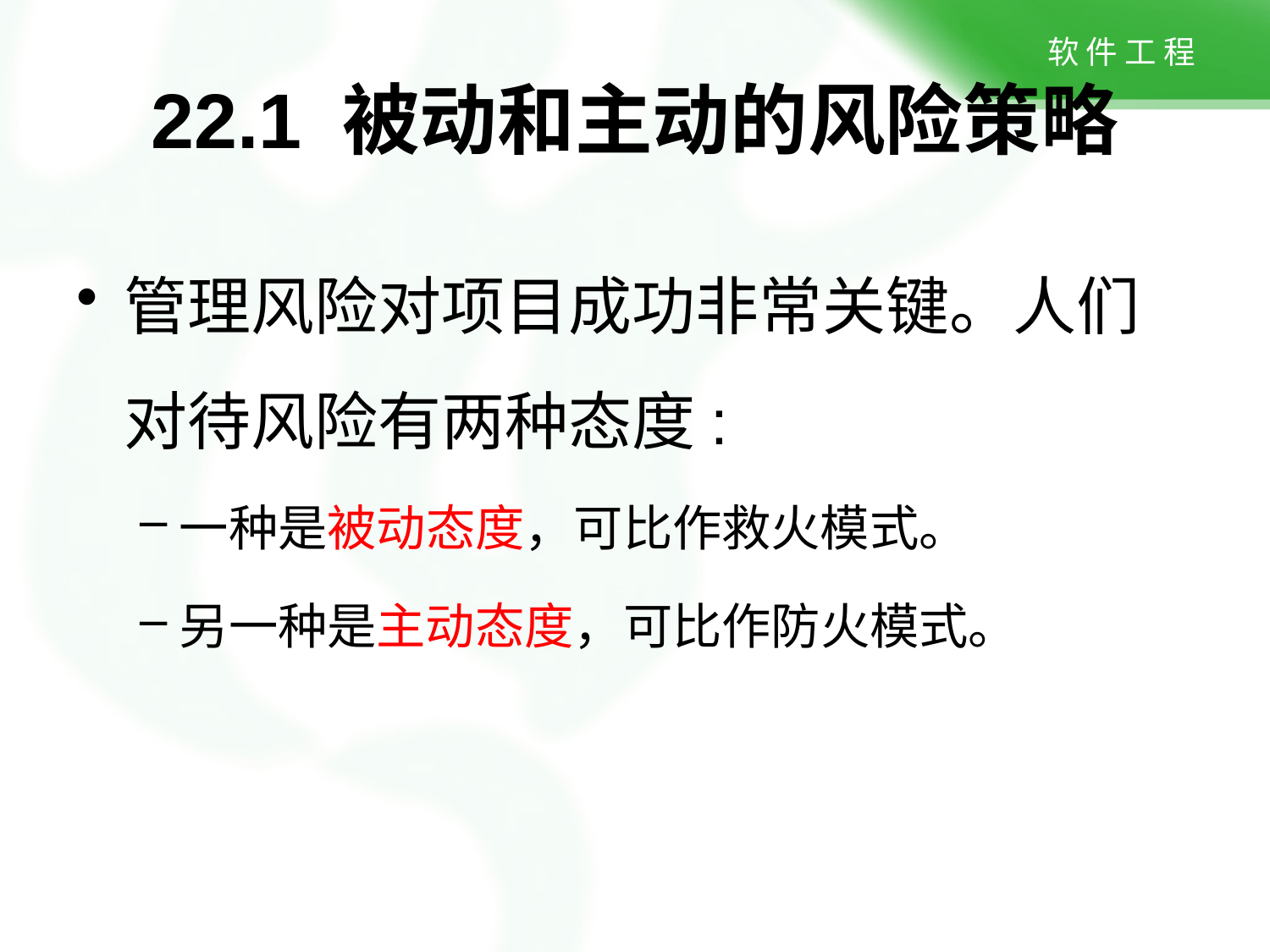

# 22.1 被动和主动的风险策略
管理风险对项目成功非常关键。人们对待风险有两种态度:
一种是被动态度，可比作救火模式。
另一种是主动态度，可比作防火模式。